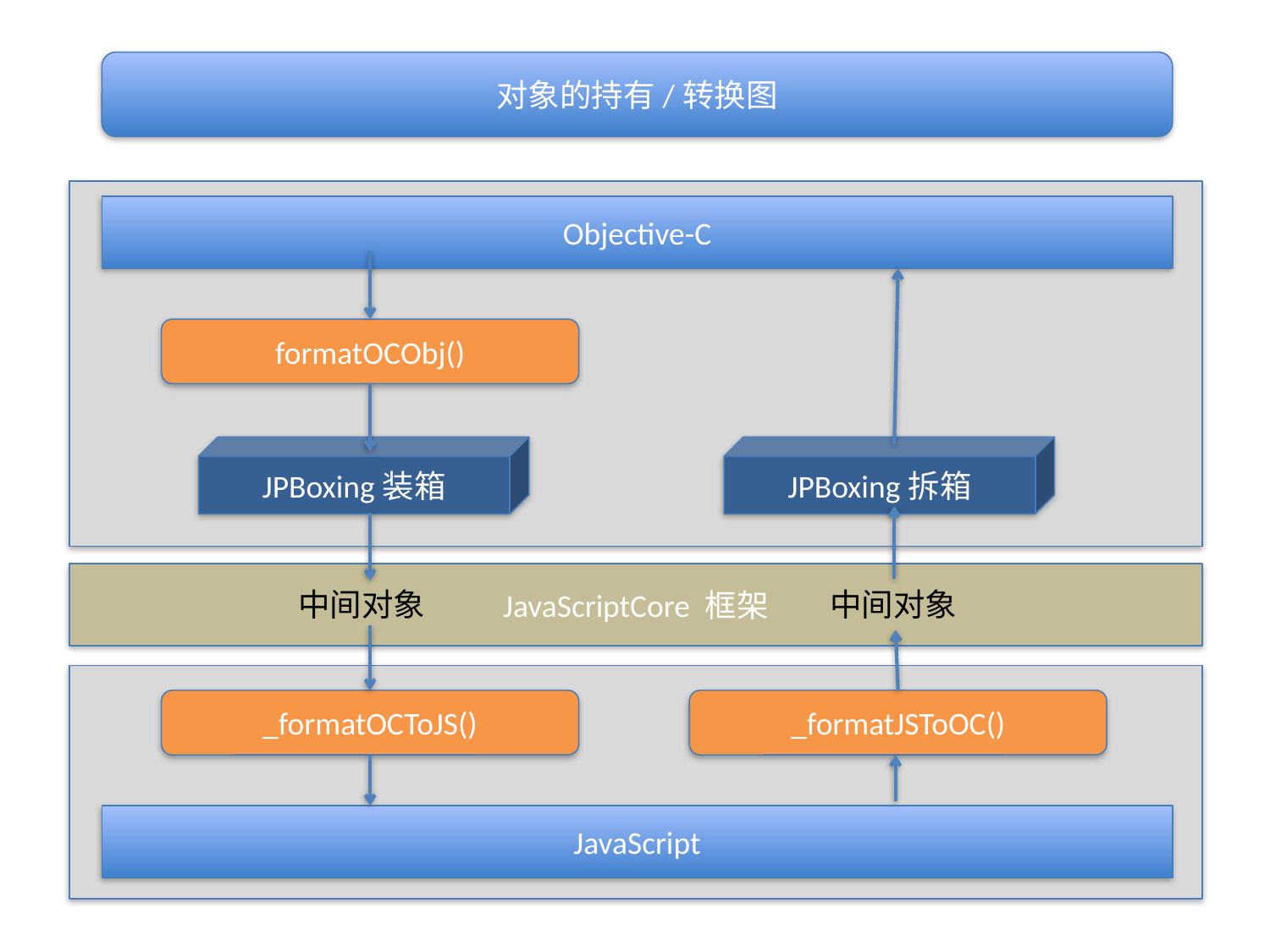

对象的持有/转换图

Objective-C
formatOCObj()
JPBoxing装箱
JPBoxing拆箱
JavaScriptCore 框架
中间对象
中间对象

_formatOCToJS()
_formatJSToOC()
JavaScript